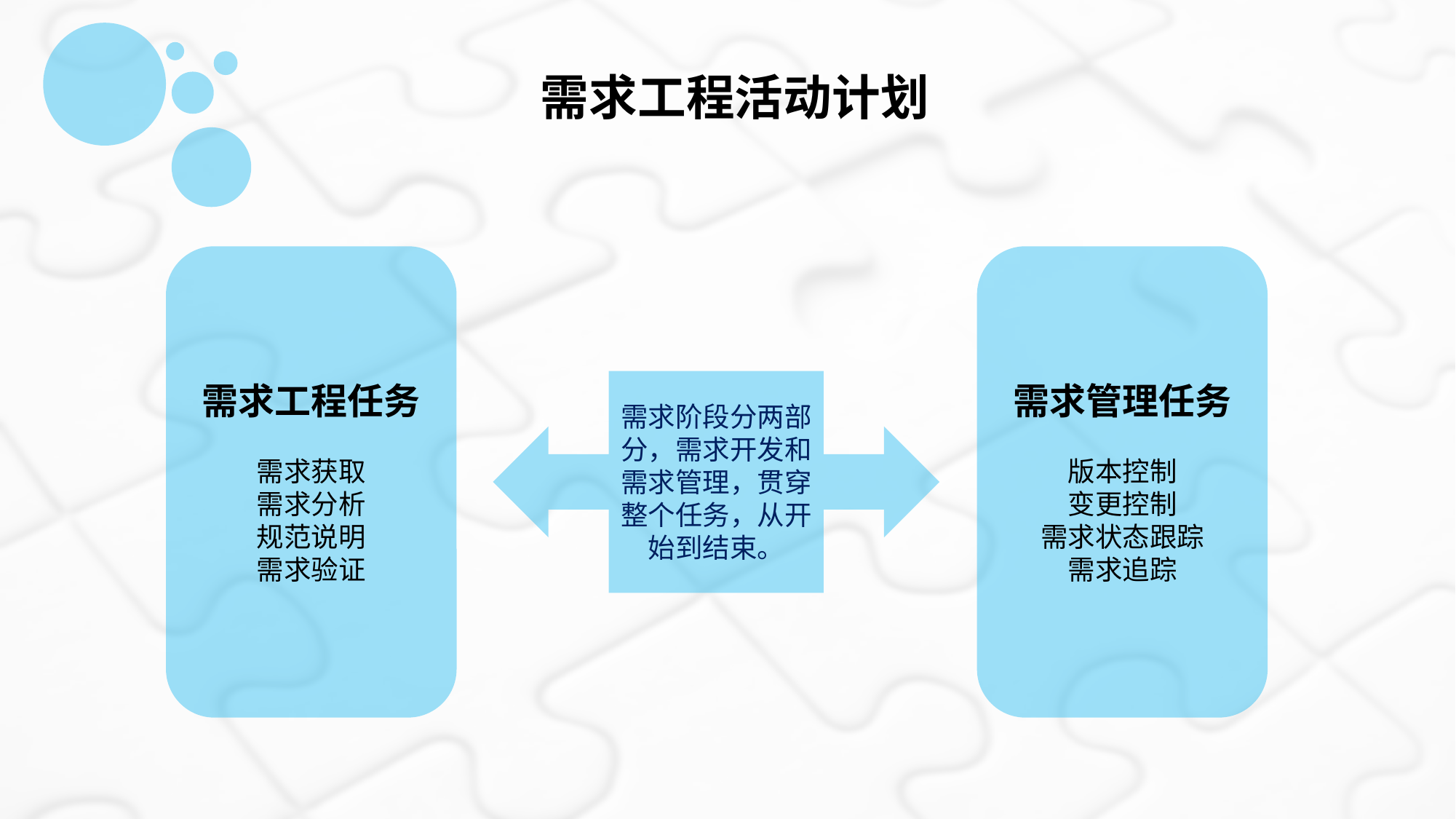

需求工程活动计划
需求工程任务

需求获取
需求分析
规范说明
需求验证
需求管理任务

版本控制
变更控制
需求状态跟踪
需求追踪
需求阶段分两部分，需求开发和需求管理，贯穿整个任务，从开始到结束。